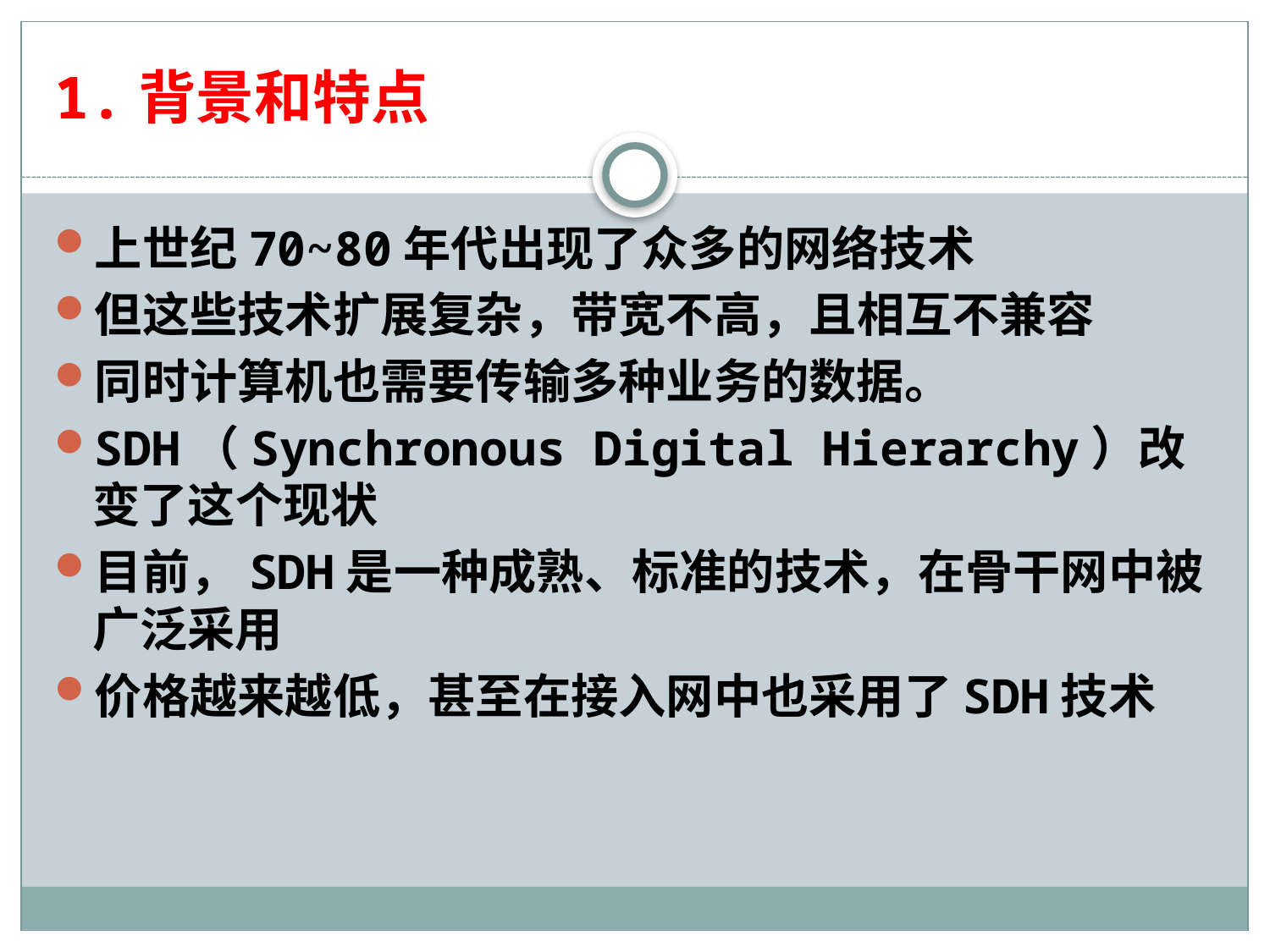

# 1.背景和特点
上世纪70~80年代出现了众多的网络技术
但这些技术扩展复杂，带宽不高，且相互不兼容
同时计算机也需要传输多种业务的数据。
SDH（Synchronous Digital Hierarchy）改变了这个现状
目前，SDH是一种成熟、标准的技术，在骨干网中被广泛采用
价格越来越低，甚至在接入网中也采用了SDH技术